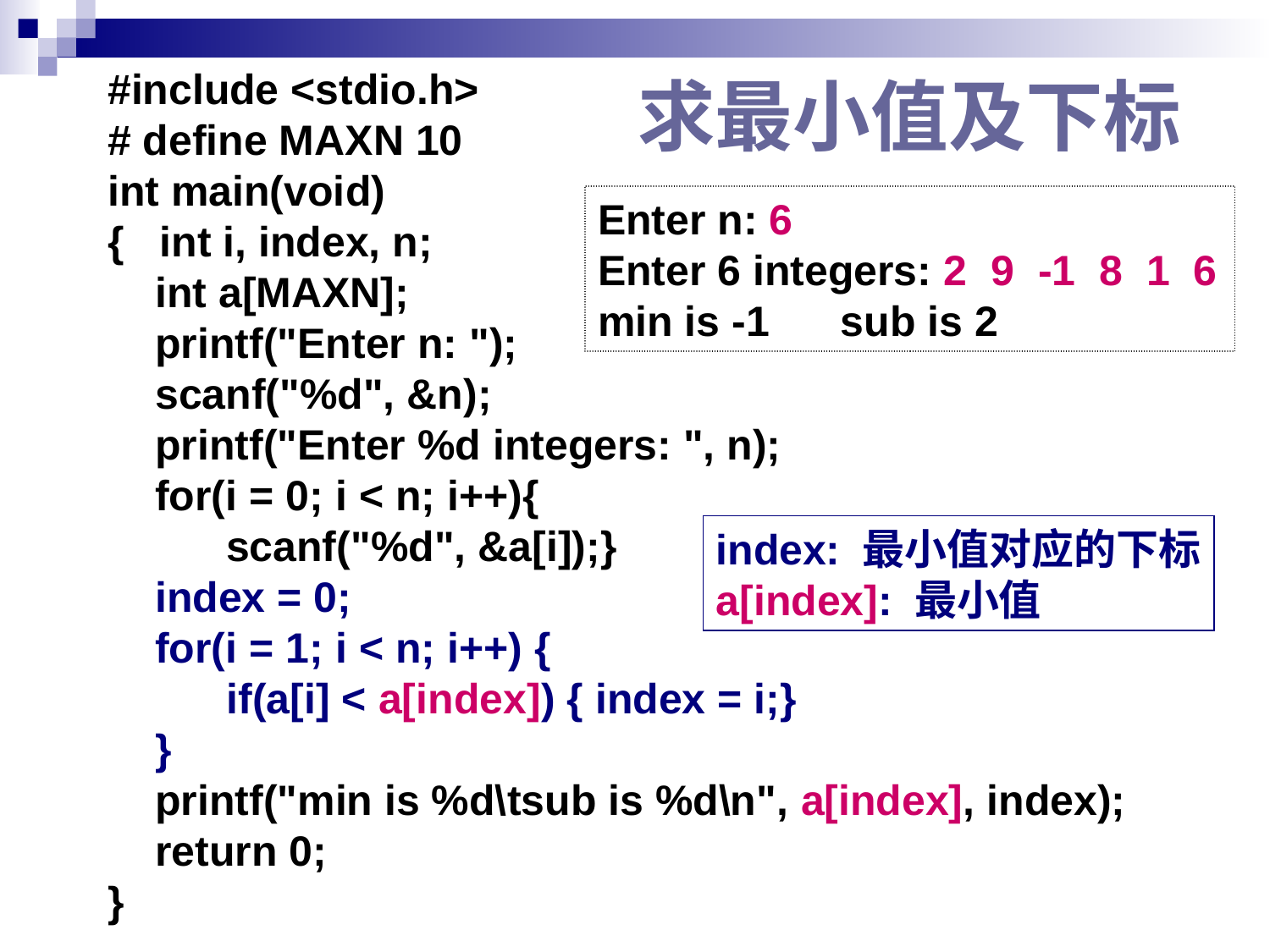

#include <stdio.h>
# define MAXN 10
int main(void)
{   int i, index, n;
    int a[MAXN];
    printf("Enter n: ");
    scanf("%d", &n);
    printf("Enter %d integers: ", n);
    for(i = 0; i < n; i++){
          scanf("%d", &a[i]);}
    index = 0;
    for(i = 1; i < n; i++) {
          if(a[i] < a[index]) { index = i;}
    }
    printf("min is %d\tsub is %d\n", a[index], index);
    return 0;
}
# 求最小值及下标
Enter n: 6
Enter 6 integers: 2  9  -1  8  1  6
min is -1      sub is 2
index: 最小值对应的下标
a[index]: 最小值